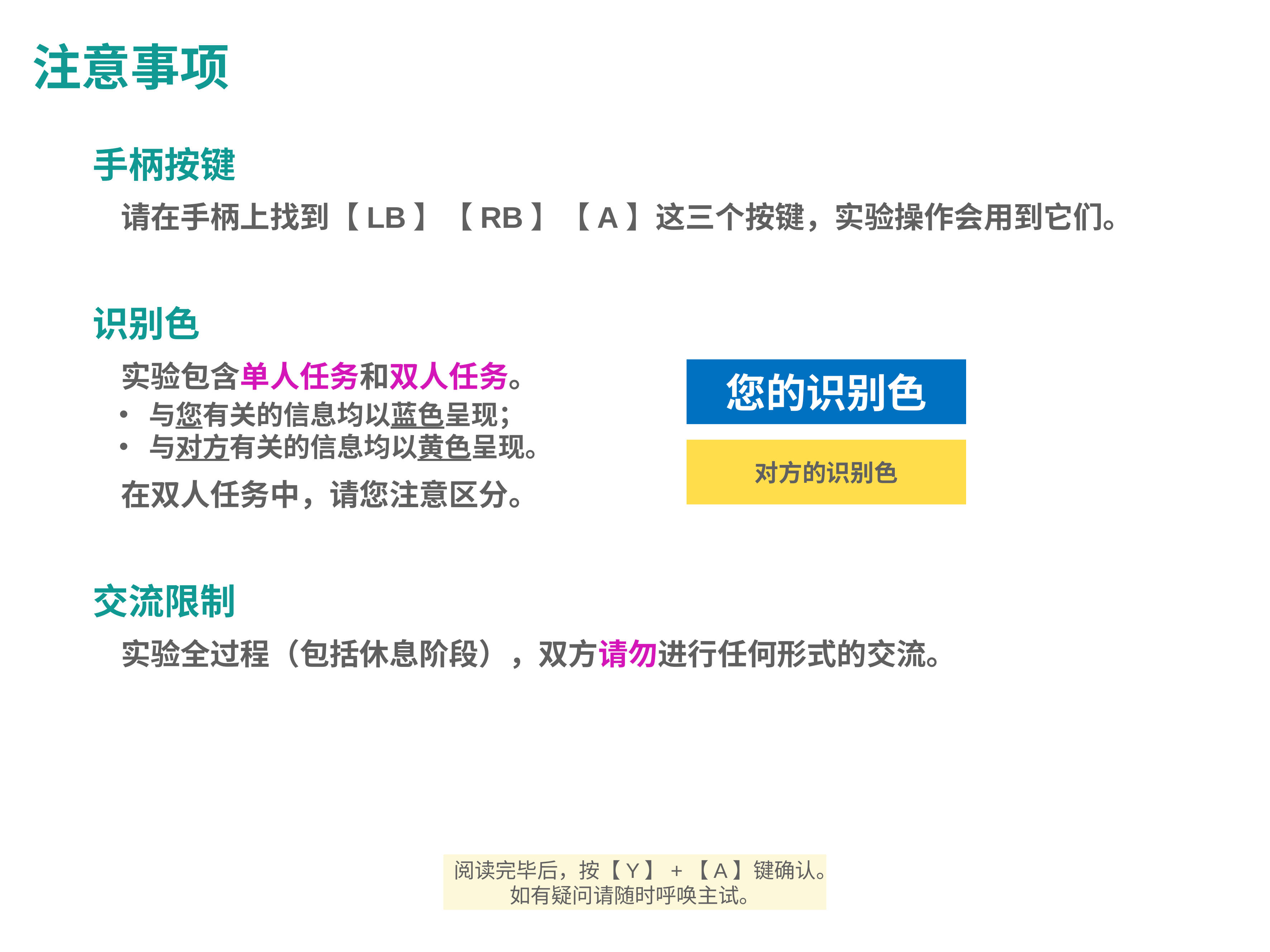

# 注意事项
手柄按键
请在手柄上找到【LB】【RB】【A】这三个按键，实验操作会用到它们。

识别色
实验包含单人任务和双人任务。
与您有关的信息均以蓝色呈现；
与对方有关的信息均以黄色呈现。
在双人任务中，请您注意区分。

交流限制
实验全过程（包括休息阶段），双方请勿进行任何形式的交流。
您的识别色
对方的识别色
阅读完毕后，按【Y】+【A】键确认。
如有疑问请随时呼唤主试。